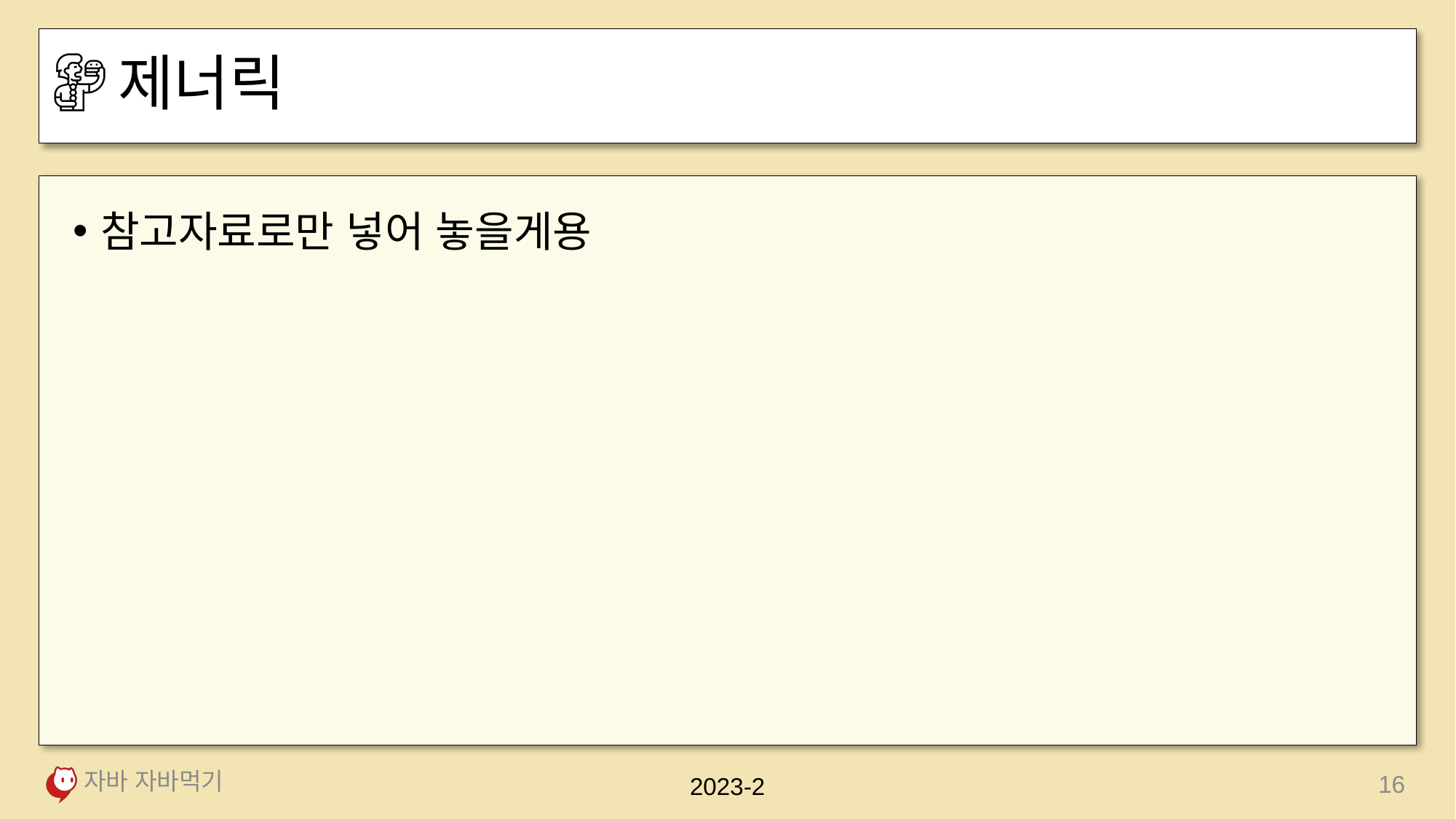

# 제너릭
참고자료로만 넣어 놓을게용
자바 자바먹기
16